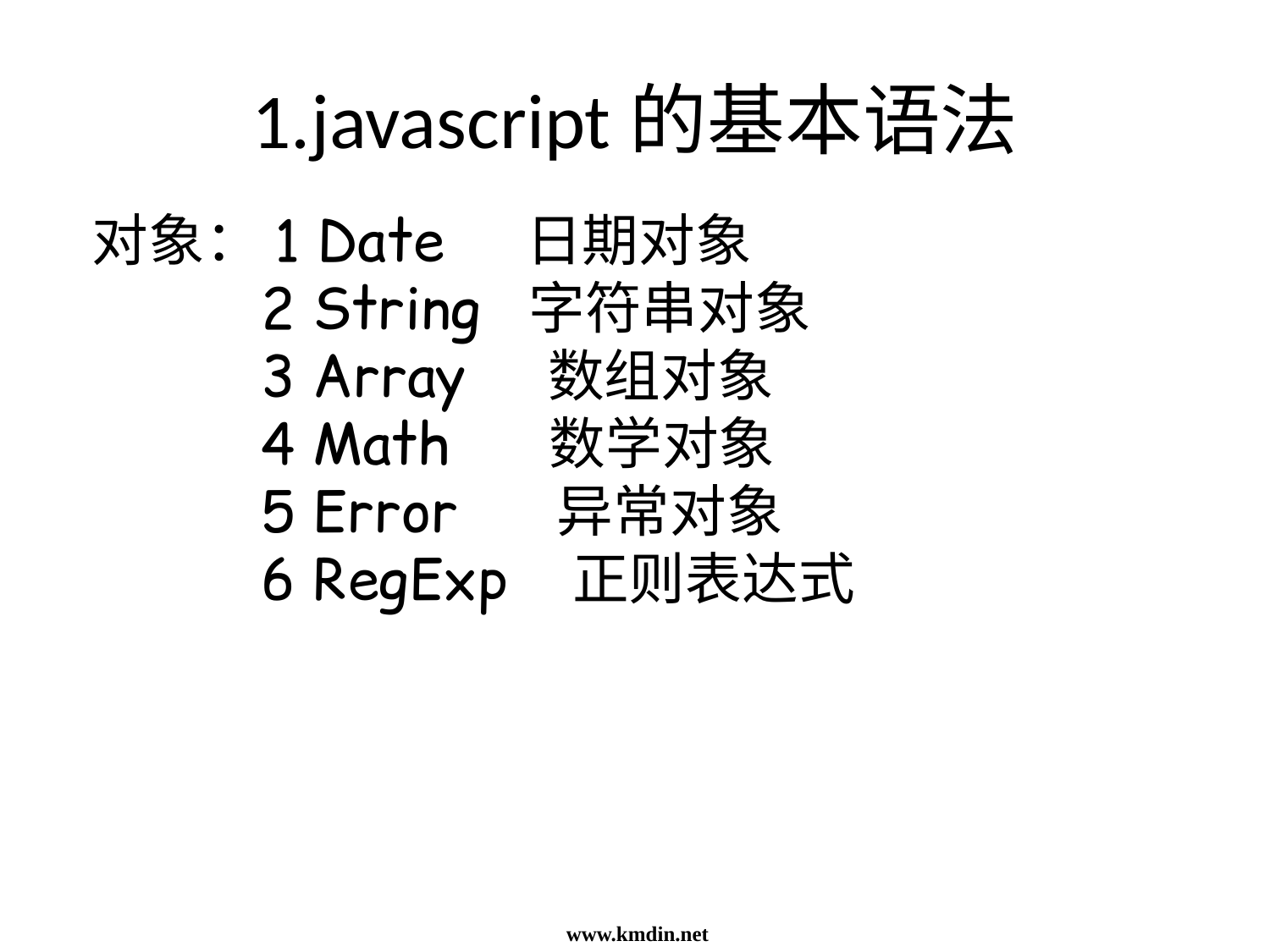

# 1.javascript的基本语法
对象：1 Date    日期对象
          2 String  字符串对象
          3 Array    数组对象
          4 Math     数学对象
          5 Error     异常对象
          6 RegExp   正则表达式